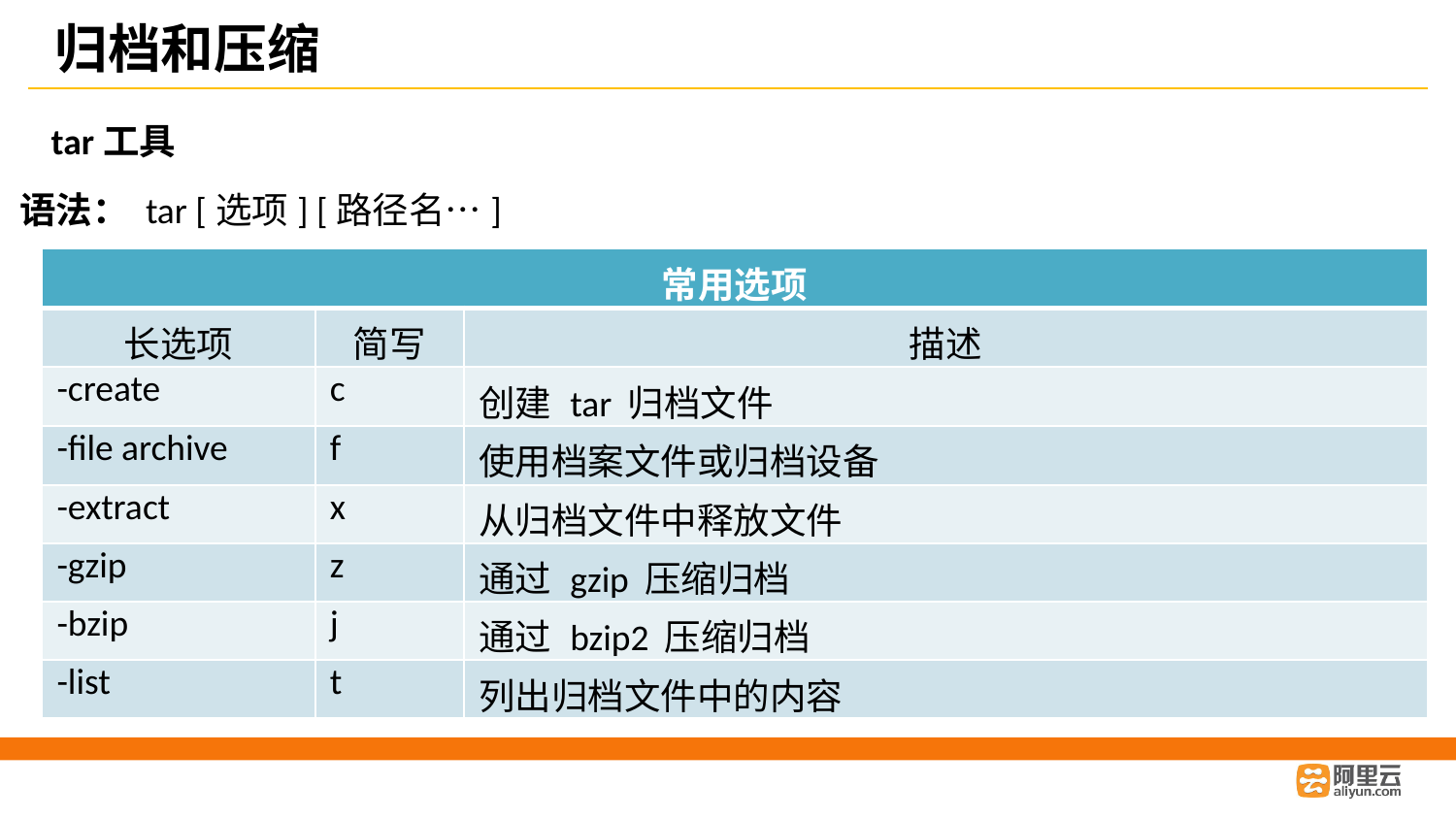

# 归档和压缩
tar工具
语法： tar [选项] [路径名…]
| 常用选项 |  |  |
| --- | --- | --- |
| 长选项 | 简写 | 描述 |
| -create | c | 创建 tar 归档文件 |
| -file archive | f | 使用档案文件或归档设备 |
| -extract | x | 从归档文件中释放文件 |
| -gzip | z | 通过 gzip 压缩归档 |
| -bzip | j | 通过 bzip2 压缩归档 |
| -list | t | 列出归档文件中的内容 |